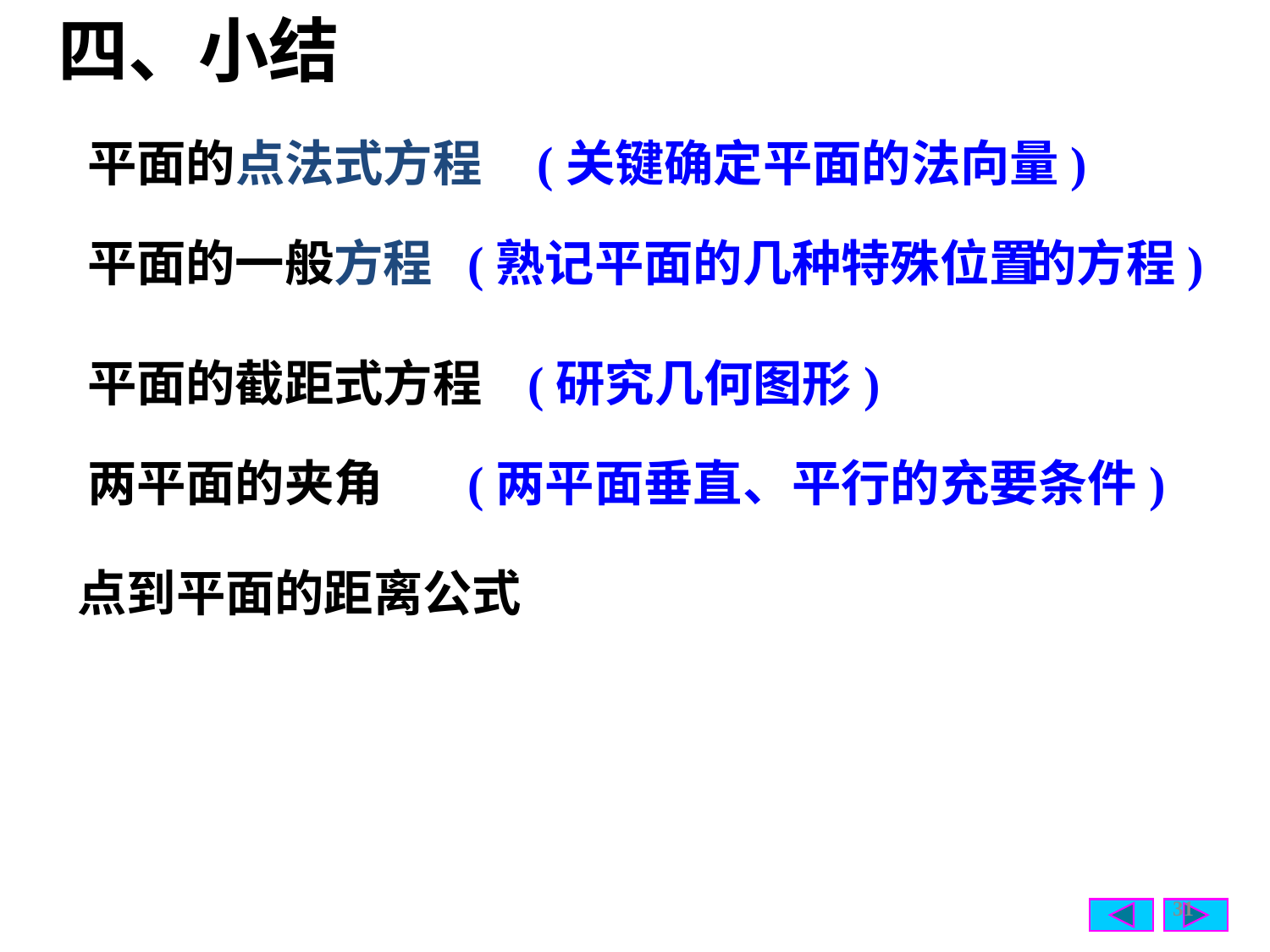

# 四、小结
平面的点法式方程
(关键确定平面的法向量)
平面的一般方程
(熟记平面的几种特殊位置
的方程)
平面的截距式方程
(研究几何图形)
两平面的夹角
(两平面垂直、平行的充要条件)
点到平面的距离公式
31